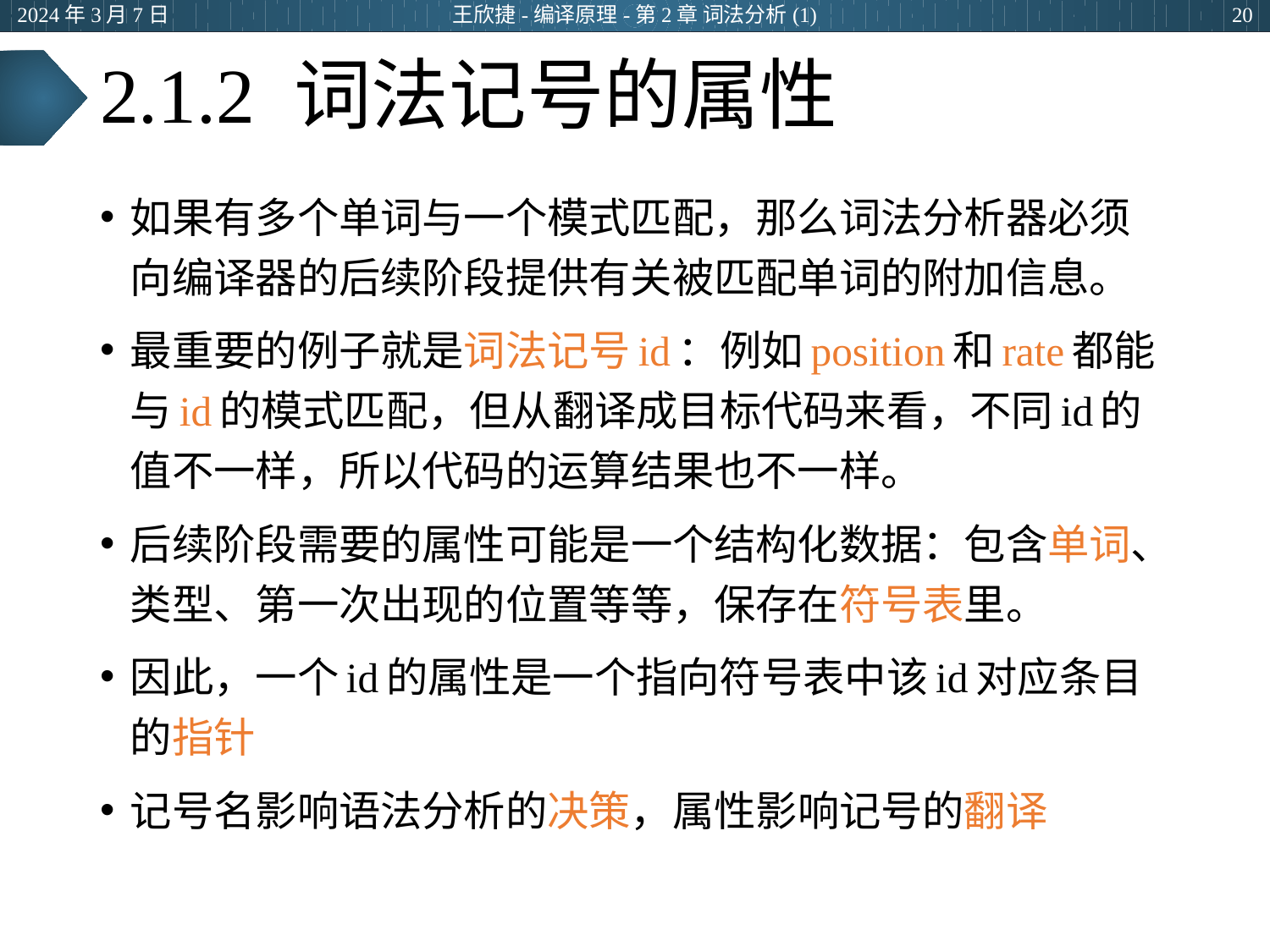

2024年3月7日
王欣捷-编译原理-第2章 词法分析(1)
20
# 2.1.2 词法记号的属性
如果有多个单词与一个模式匹配，那么词法分析器必须向编译器的后续阶段提供有关被匹配单词的附加信息。
最重要的例子就是词法记号id：例如position和rate都能与id的模式匹配，但从翻译成目标代码来看，不同id的值不一样，所以代码的运算结果也不一样。
后续阶段需要的属性可能是一个结构化数据：包含单词、类型、第一次出现的位置等等，保存在符号表里。
因此，一个id的属性是一个指向符号表中该id对应条目的指针
记号名影响语法分析的决策，属性影响记号的翻译